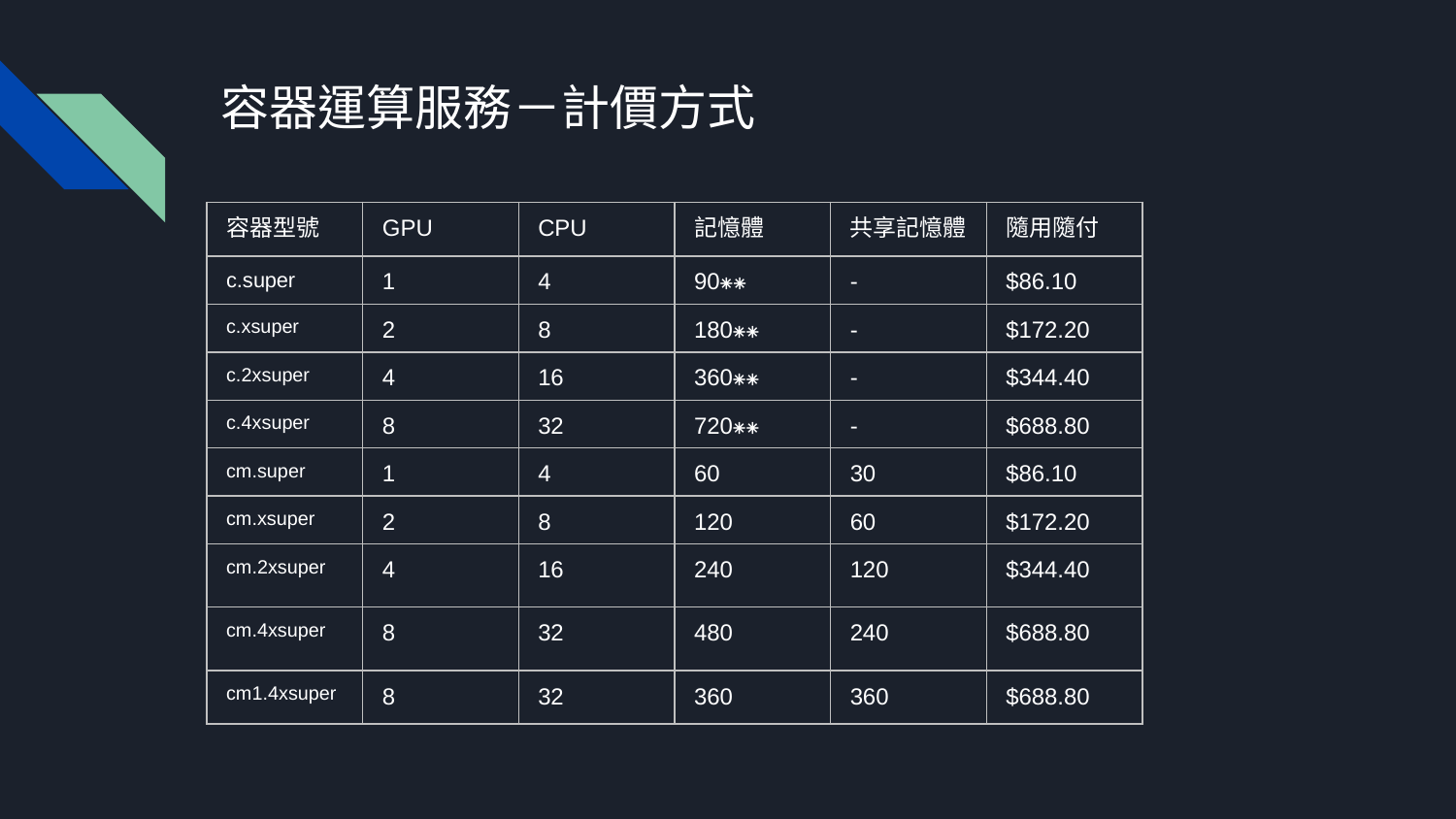

# 容器運算服務－計價方式
| 容器型號 | GPU | CPU | 記憶體 | 共享記憶體 | 隨用隨付 |
| --- | --- | --- | --- | --- | --- |
| c.super | 1 | 4 | 90⁕⁕ | - | $86.10 |
| c.xsuper | 2 | 8 | 180⁕⁕ | - | $172.20 |
| c.2xsuper | 4 | 16 | 360⁕⁕ | - | $344.40 |
| c.4xsuper | 8 | 32 | 720⁕⁕ | - | $688.80 |
| cm.super | 1 | 4 | 60 | 30 | $86.10 |
| cm.xsuper | 2 | 8 | 120 | 60 | $172.20 |
| cm.2xsuper | 4 | 16 | 240 | 120 | $344.40 |
| cm.4xsuper | 8 | 32 | 480 | 240 | $688.80 |
| cm1.4xsuper | 8 | 32 | 360 | 360 | $688.80 |